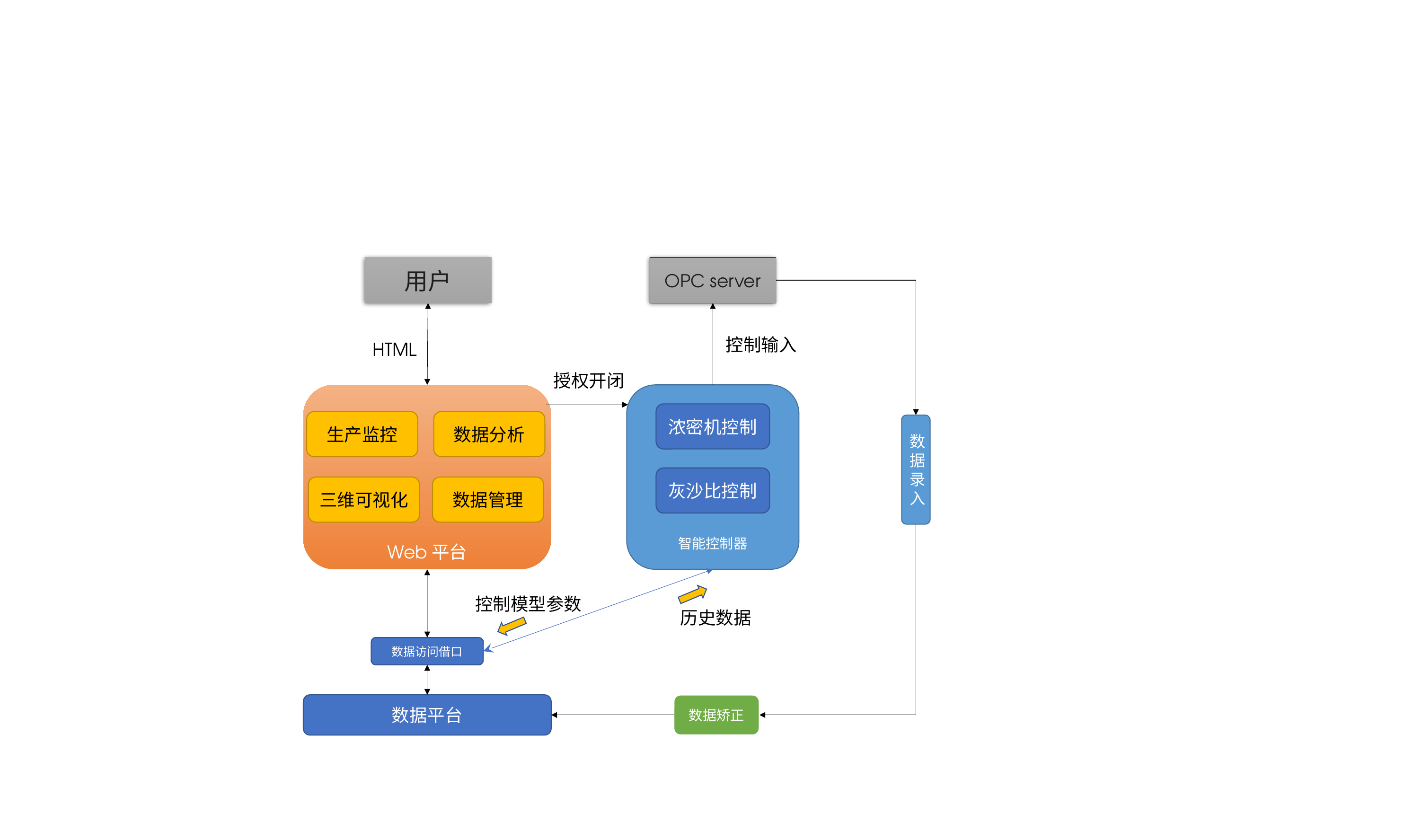

用户
OPC server
控制输入
HTML
授权开闭

智能控制器

Web平台
浓密机控制
生产监控
数据分析
数据录入
灰沙比控制
三维可视化
数据管理

控制模型参数
历史数据

数据访问借口
数据平台
数据矫正